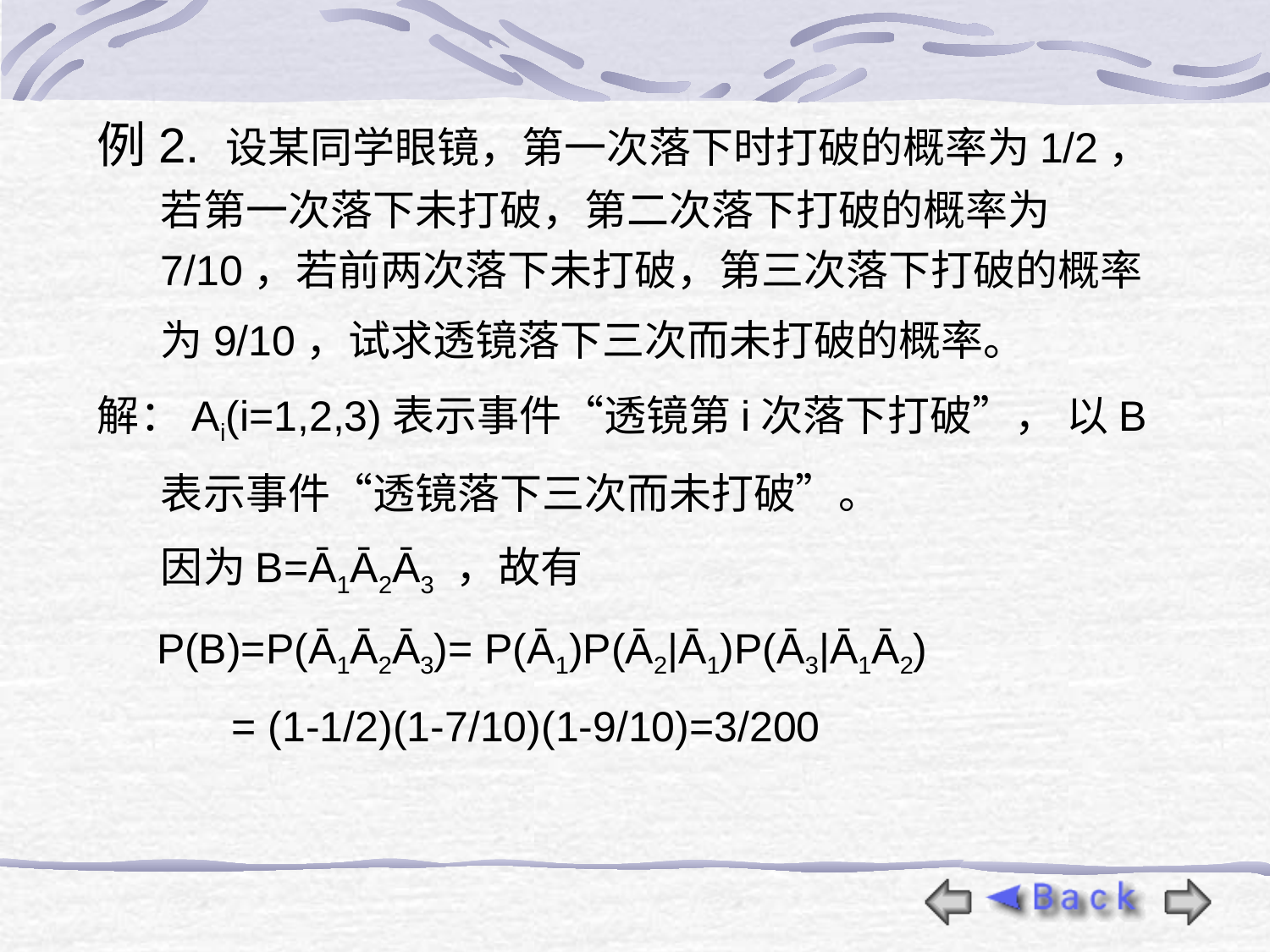

例2. 设某同学眼镜，第一次落下时打破的概率为1/2，若第一次落下未打破，第二次落下打破的概率为7/10，若前两次落下未打破，第三次落下打破的概率为9/10，试求透镜落下三次而未打破的概率。
解：Ai(i=1,2,3)表示事件“透镜第i次落下打破”， 以B表示事件“透镜落下三次而未打破”。
因为B=Ā1Ā2Ā3 ，故有
     P(B)=P(Ā1Ā2Ā3)= P(Ā1)P(Ā2|Ā1)P(Ā3|Ā1Ā2)
      = (1-1/2)(1-7/10)(1-9/10)=3/200